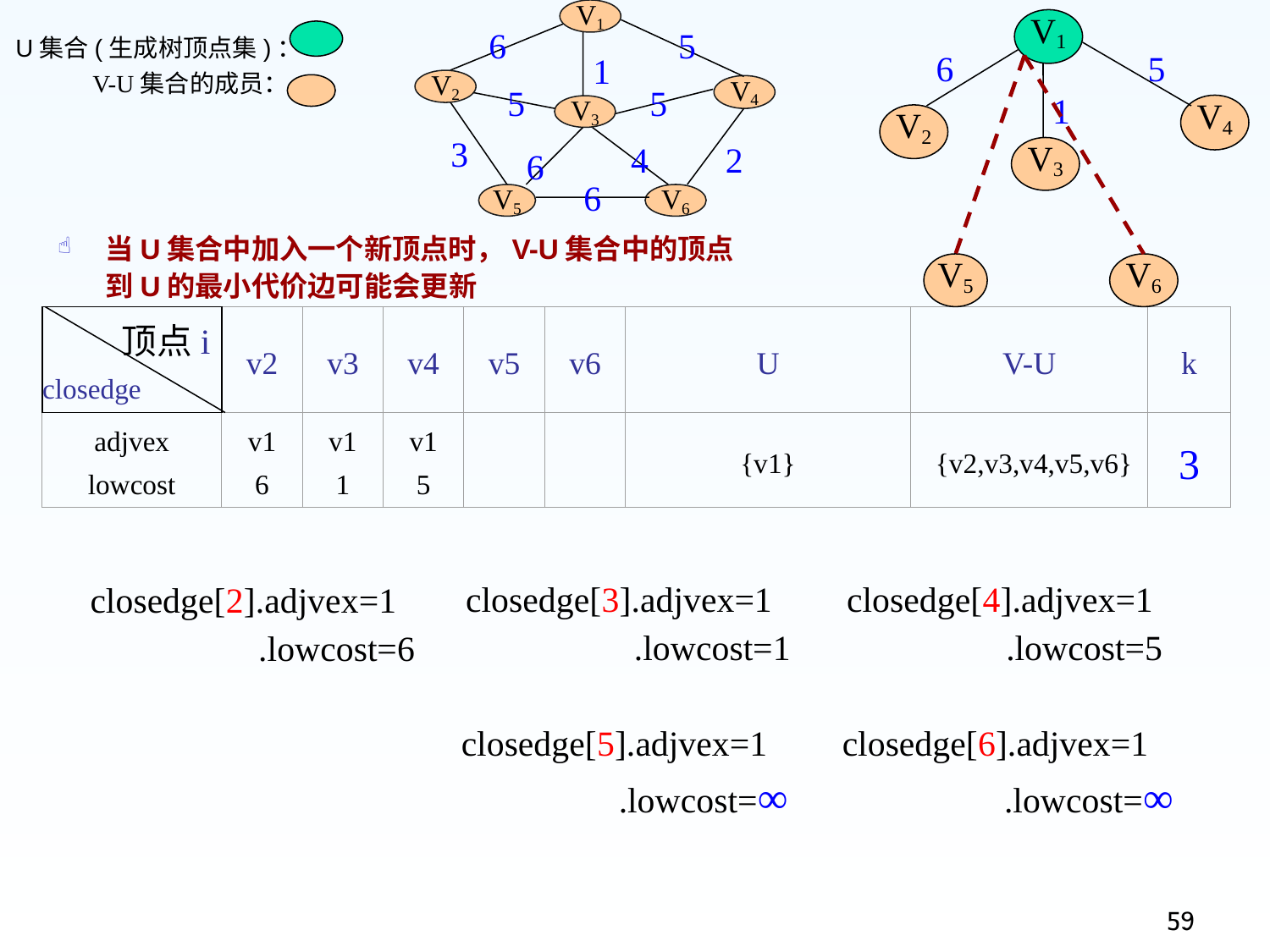

V1
6

5

1
V2
V4
5
5

V3

3
4
2
6
6
V5
V6

V1

U集合(生成树顶点集)：
6

5

V-U集合的成员：

1
V4

V2

V3

当U集合中加入一个新顶点时，V-U集合中的顶点到U的最小代价边可能会更新
V5

V6

         顶点i
closedge

v2

v3

v4

v5

v6

U

V-U

k

adjvex
lowcost

v1
6

v1
1

v1
5

{v1}

{v2,v3,v4,v5,v6}

3
closedge[3].adjvex=1
                     .lowcost=1
closedge[4].adjvex=1
                   .lowcost=5
closedge[2].adjvex=1
                     .lowcost=6
closedge[5].adjvex=1
                    .lowcost=∞
closedge[6].adjvex=1
                     .lowcost=∞
59